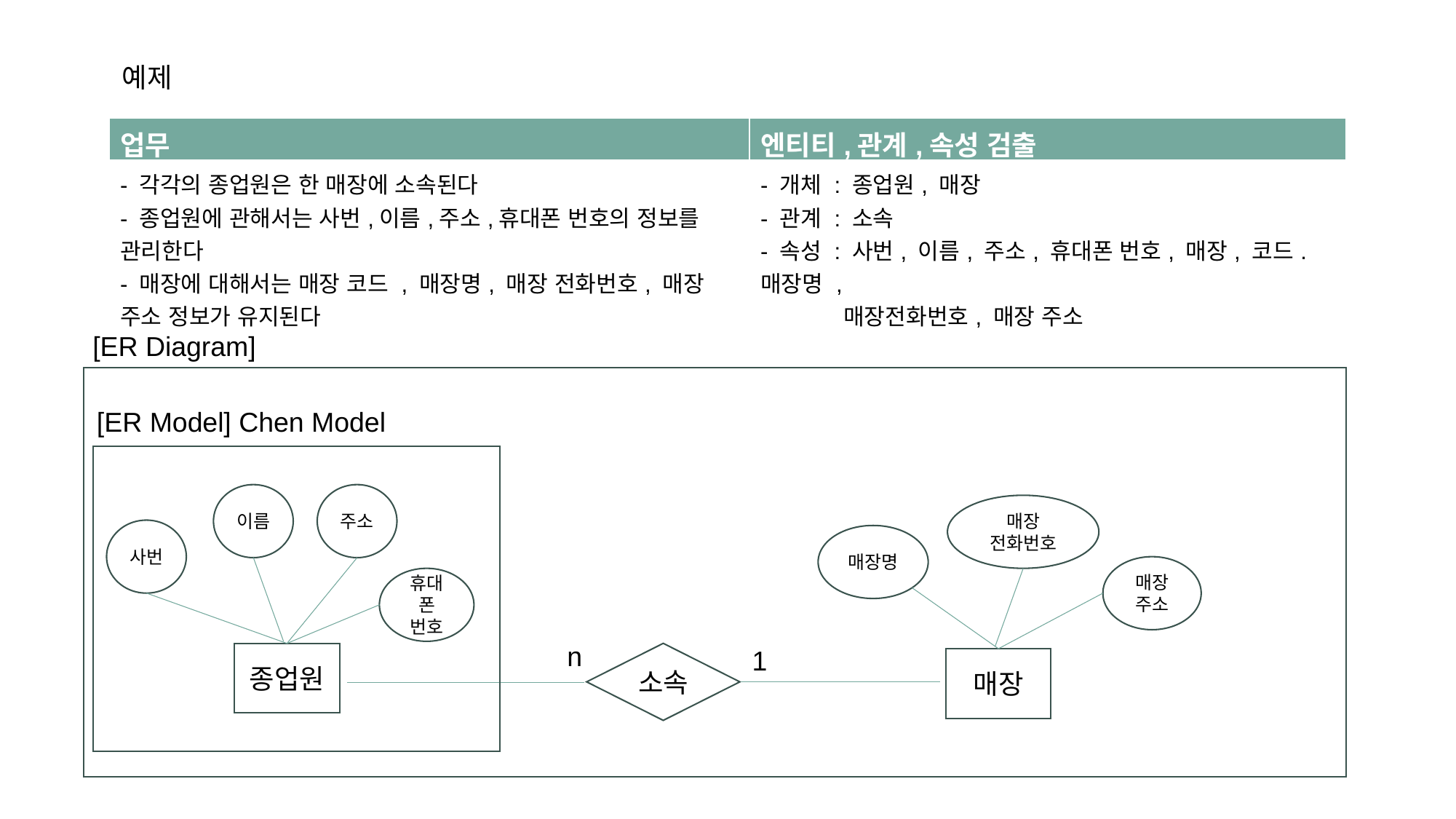

예제
| 업무 | 엔티티,관계,속성 검출 |
| --- | --- |
| - 각각의 종업원은 한 매장에 소속된다 - 종업원에 관해서는 사번,이름,주소,휴대폰 번호의 정보를 관리한다 - 매장에 대해서는 매장 코드 , 매장명, 매장 전화번호, 매장 주소 정보가 유지된다 | - 개체 : 종업원, 매장 - 관계 : 소속 - 속성 : 사번, 이름, 주소, 휴대폰 번호, 매장, 코드. 매장명 , 매장전화번호, 매장 주소 |
|  |  |
[ER Diagram]

[ER Model] Chen Model

이름
주소
매장 전화번호
사번
매장명
매장
주소
휴대폰 번호
n
1
종업원
소속
매장